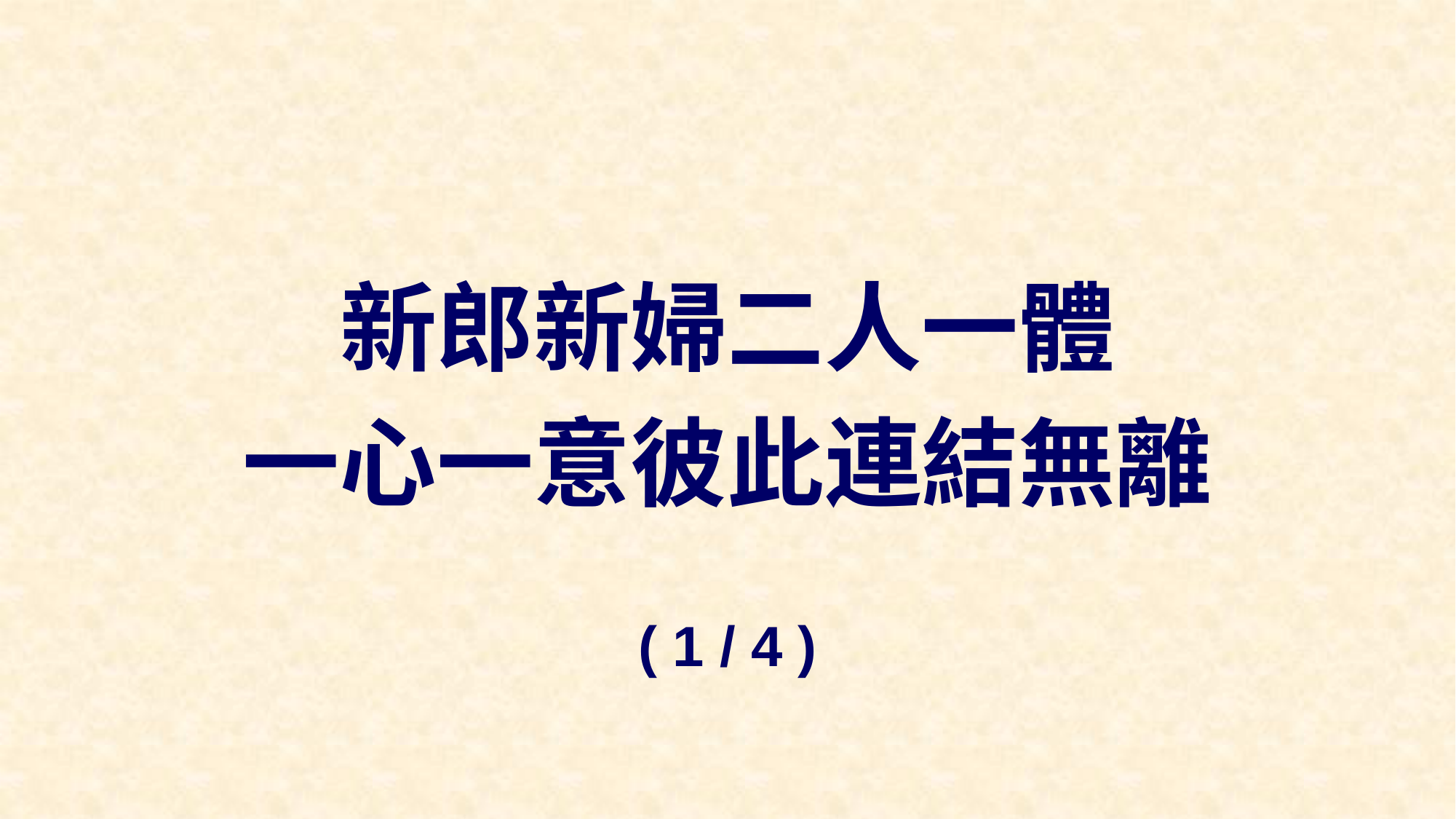

新郎新婦二人一體
一心一意彼此連結無離
( 1 / 4 )